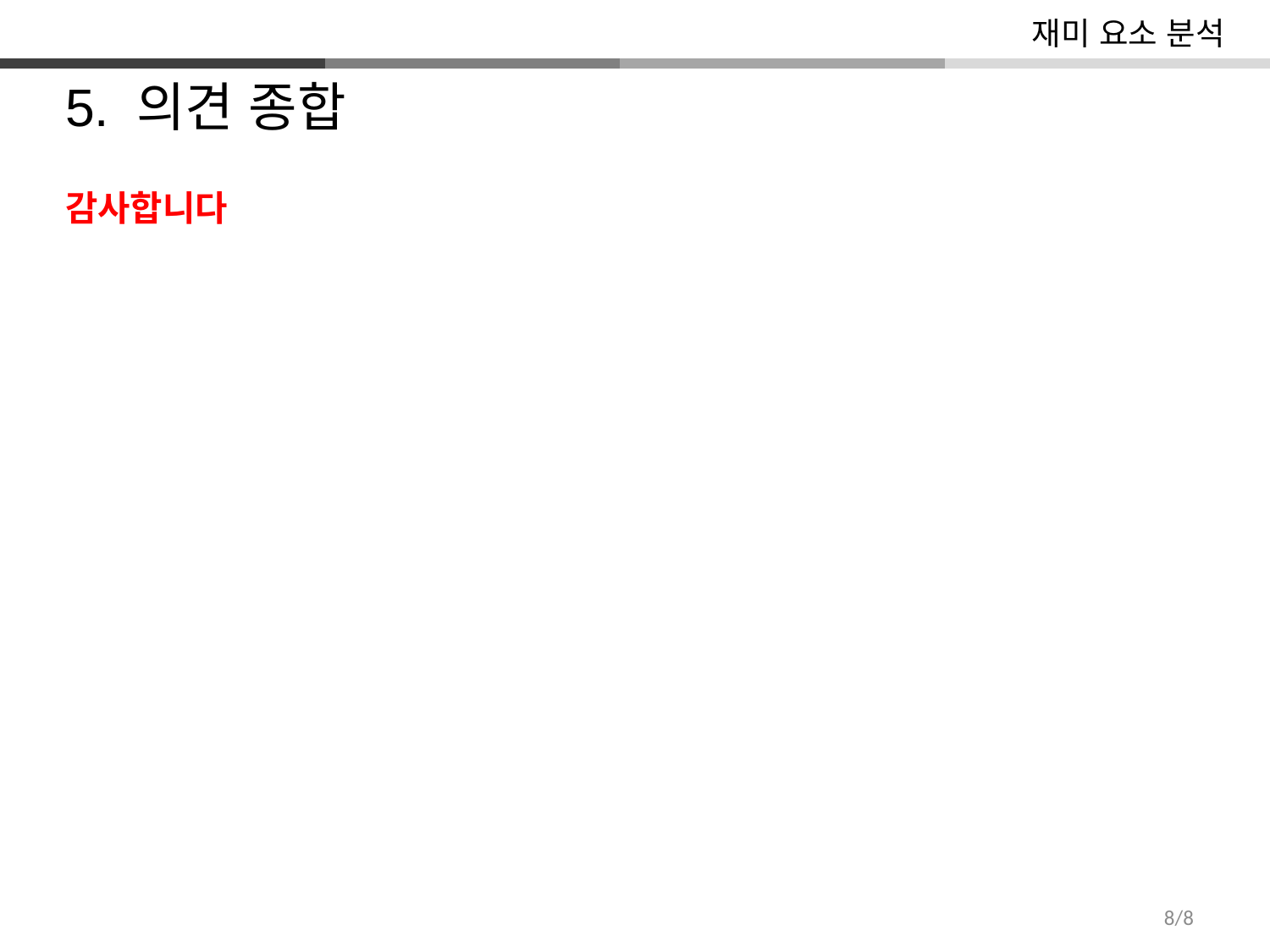

재미 요소 분석
5. 의견 종합
감사합니다
8/8